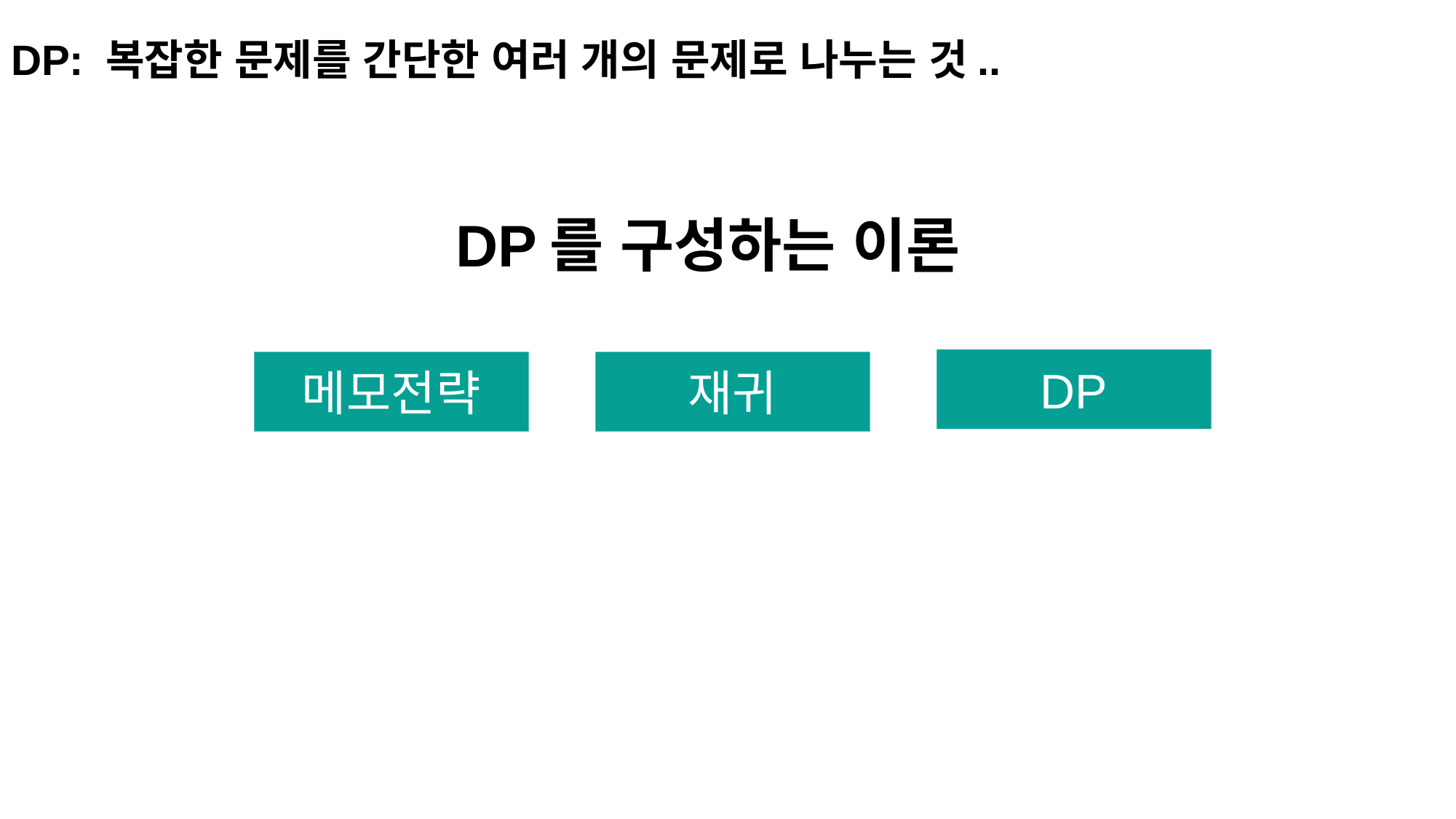

DP: 복잡한 문제를 간단한 여러 개의 문제로 나누는 것..
DP를 구성하는 이론
DP
메모전략
재귀